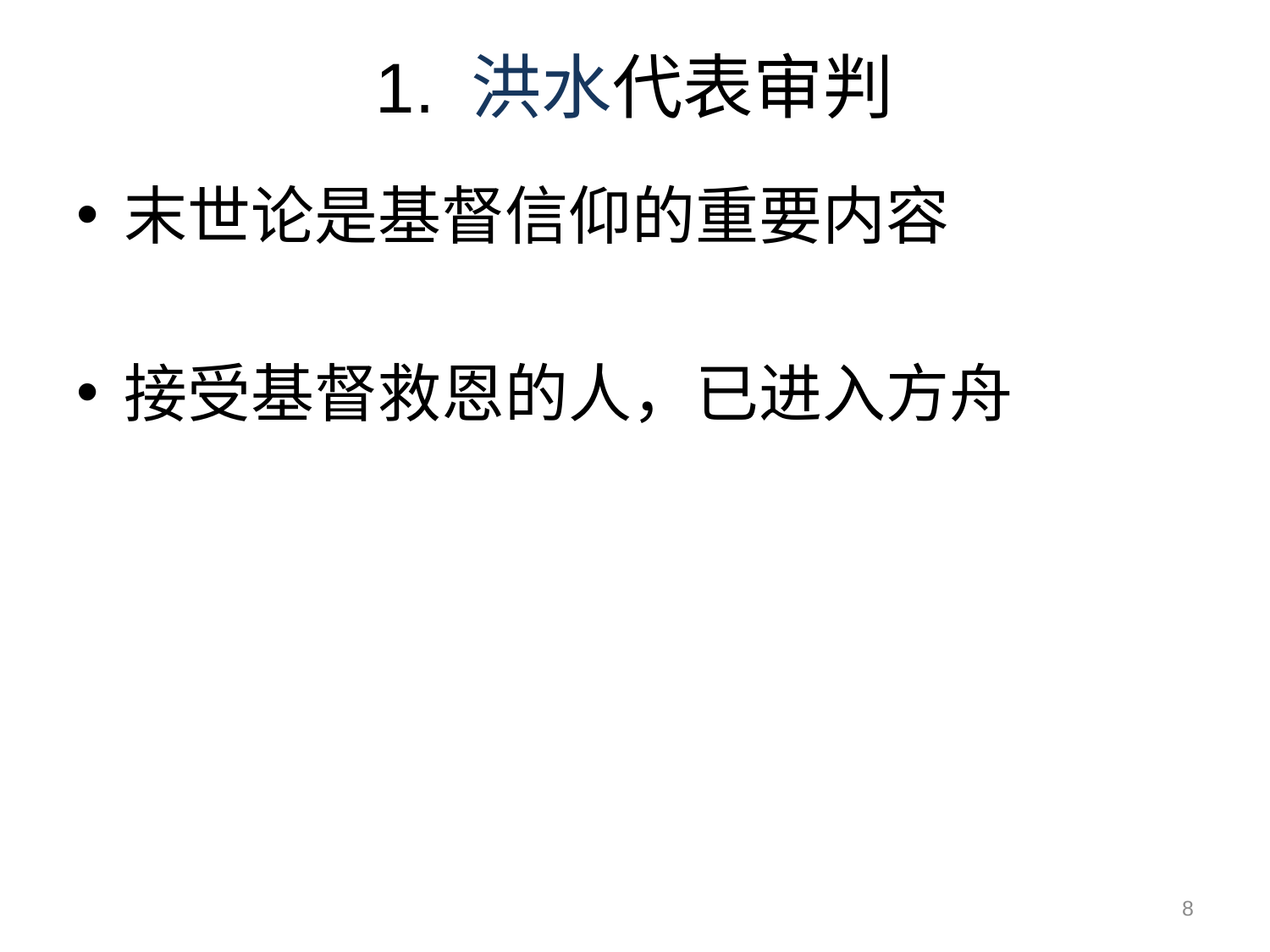

# 1. 洪水代表审判
末世论是基督信仰的重要内容

接受基督救恩的人，已进入方舟
8